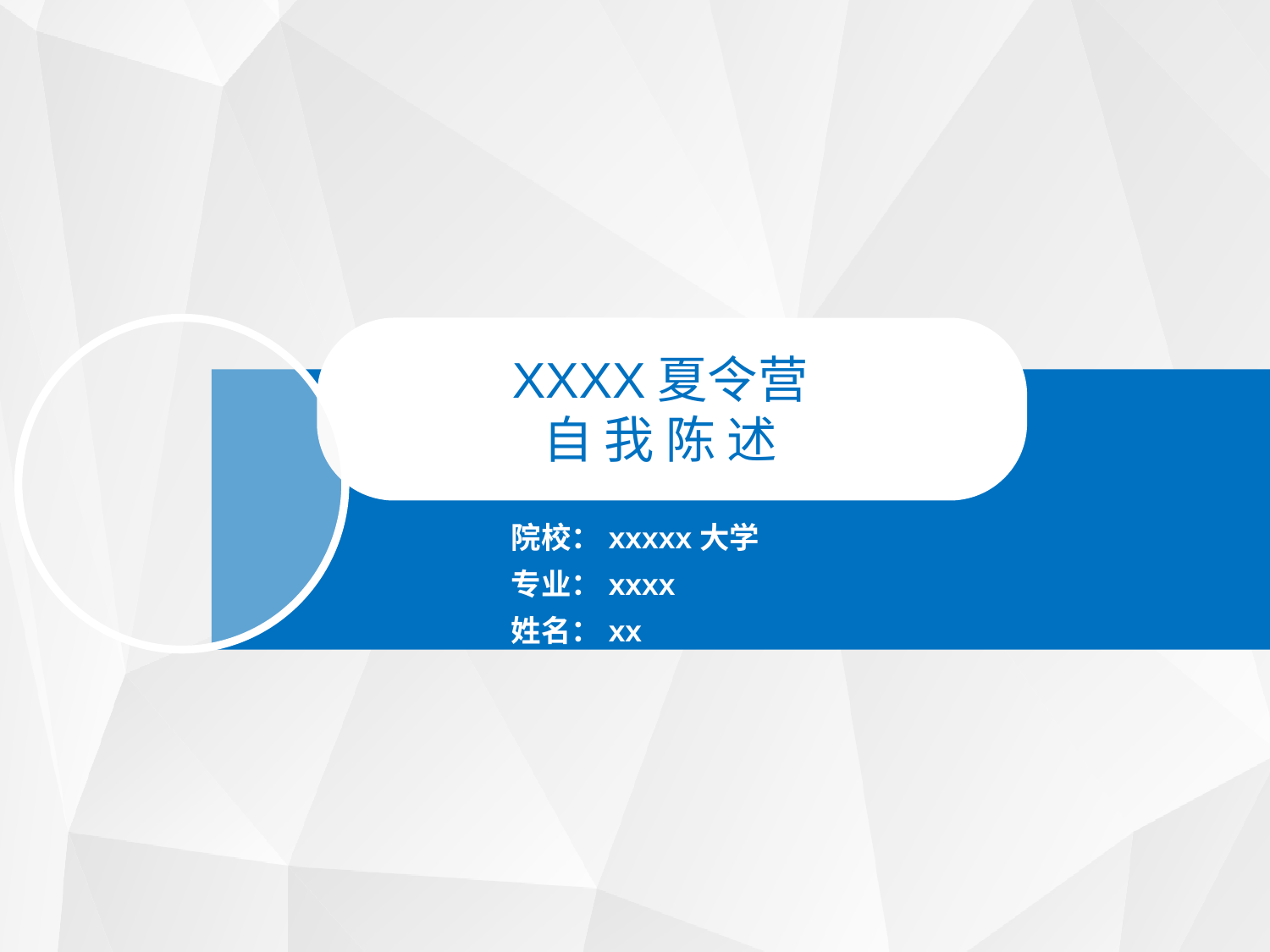

xxxx夏令营
自 我 陈 述

院校：xxxxx大学
专业：xxxx
姓名：xx